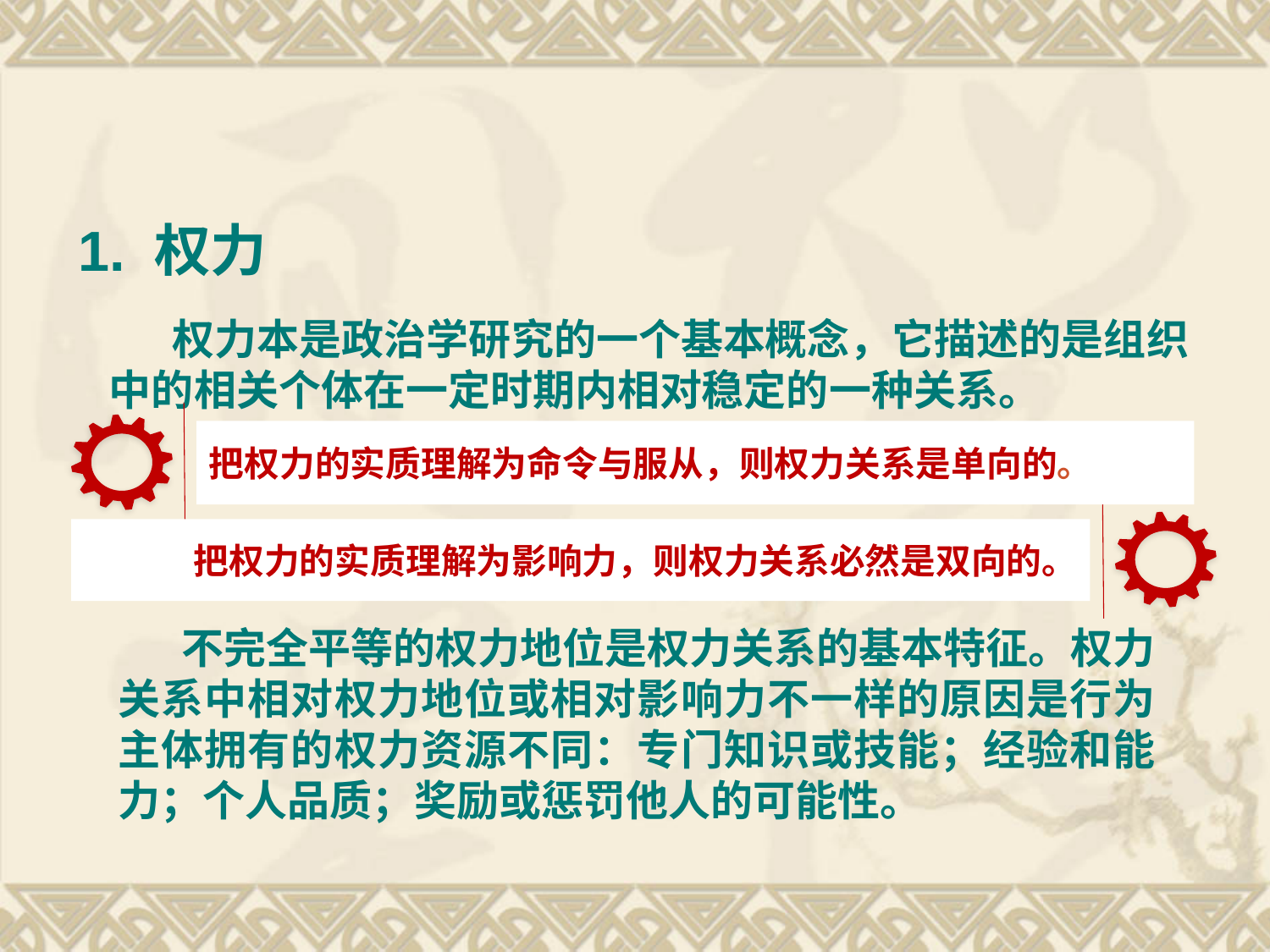

1. 权力
权力本是政治学研究的一个基本概念，它描述的是组织中的相关个体在一定时期内相对稳定的一种关系。

把权力的实质理解为命令与服从，则权力关系是单向的。

把权力的实质理解为影响力，则权力关系必然是双向的。
不完全平等的权力地位是权力关系的基本特征。权力关系中相对权力地位或相对影响力不一样的原因是行为主体拥有的权力资源不同：专门知识或技能；经验和能力；个人品质；奖励或惩罚他人的可能性。